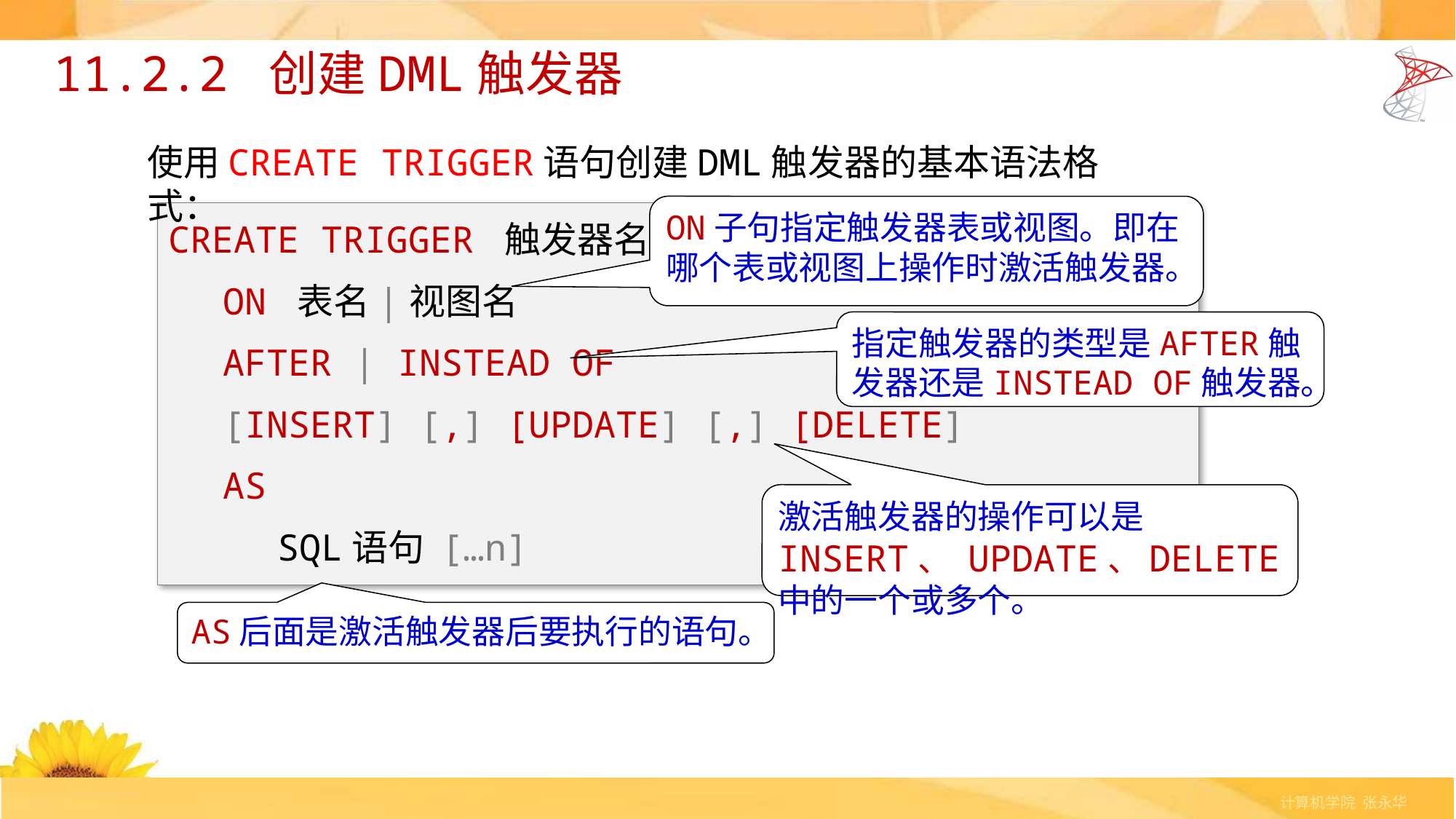

# 11.2.2 创建DML触发器
使用CREATE TRIGGER语句创建DML触发器的基本语法格式：
ON子句指定触发器表或视图。即在哪个表或视图上操作时激活触发器。
CREATE TRIGGER 触发器名称
ON 表名|视图名
AFTER | INSTEAD OF
[INSERT] [,] [UPDATE] [,] [DELETE]
AS
SQL语句 […n]
指定触发器的类型是AFTER触发器还是INSTEAD OF触发器。
激活触发器的操作可以是INSERT、 UPDATE、DELETE中的一个或多个。
AS后面是激活触发器后要执行的语句。